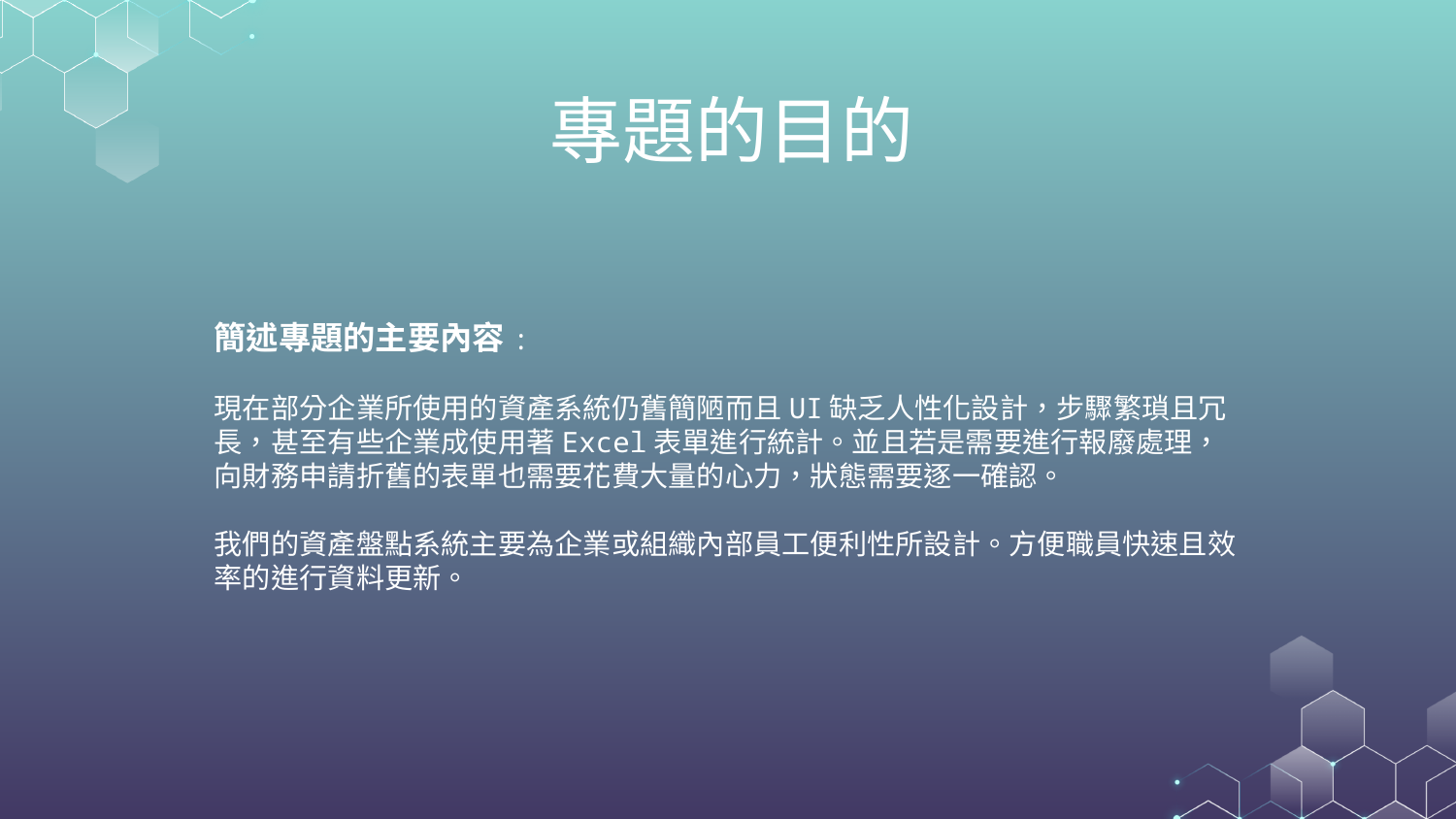

# 專題的目的
簡述專題的主要內容:

現在部分企業所使用的資產系統仍舊簡陋而且UI缺乏人性化設計，步驟繁瑣且冗長，甚至有些企業成使用著Excel表單進行統計。並且若是需要進行報廢處理，向財務申請折舊的表單也需要花費大量的心力，狀態需要逐一確認。

我們的資產盤點系統主要為企業或組織內部員工便利性所設計。方便職員快速且效率的進行資料更新。